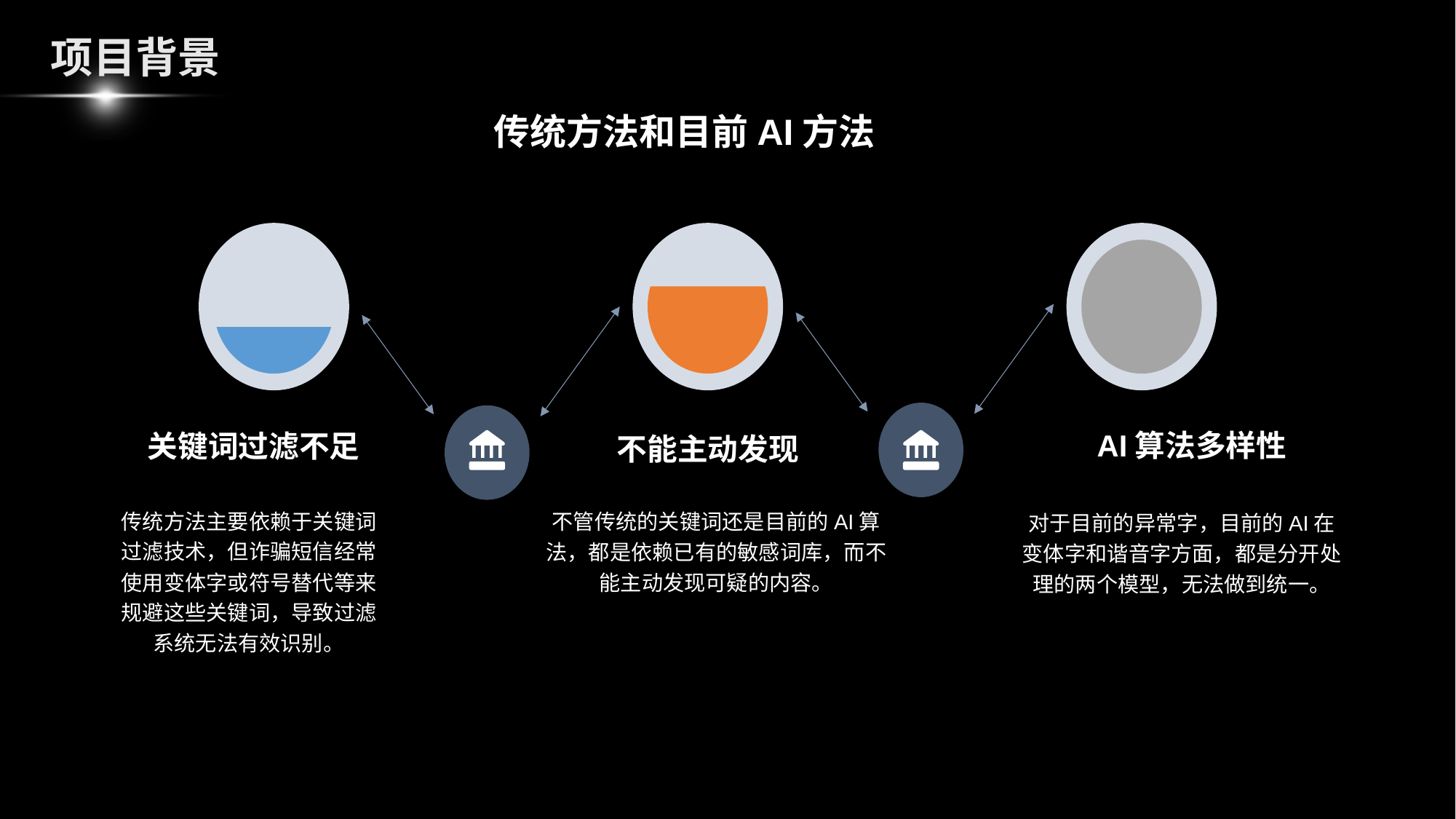

# 项目背景
传统方法和目前AI方法

AI算法多样性
关键词过滤不足
不能主动发现
不管传统的关键词还是目前的AI算法，都是依赖已有的敏感词库，而不能主动发现可疑的内容。

传统方法主要依赖于关键词过滤技术，但诈骗短信经常使用变体字或符号替代等来规避这些关键词，导致过滤系统无法有效识别。

对于目前的异常字，目前的AI在变体字和谐音字方面，都是分开处理的两个模型，无法做到统一。